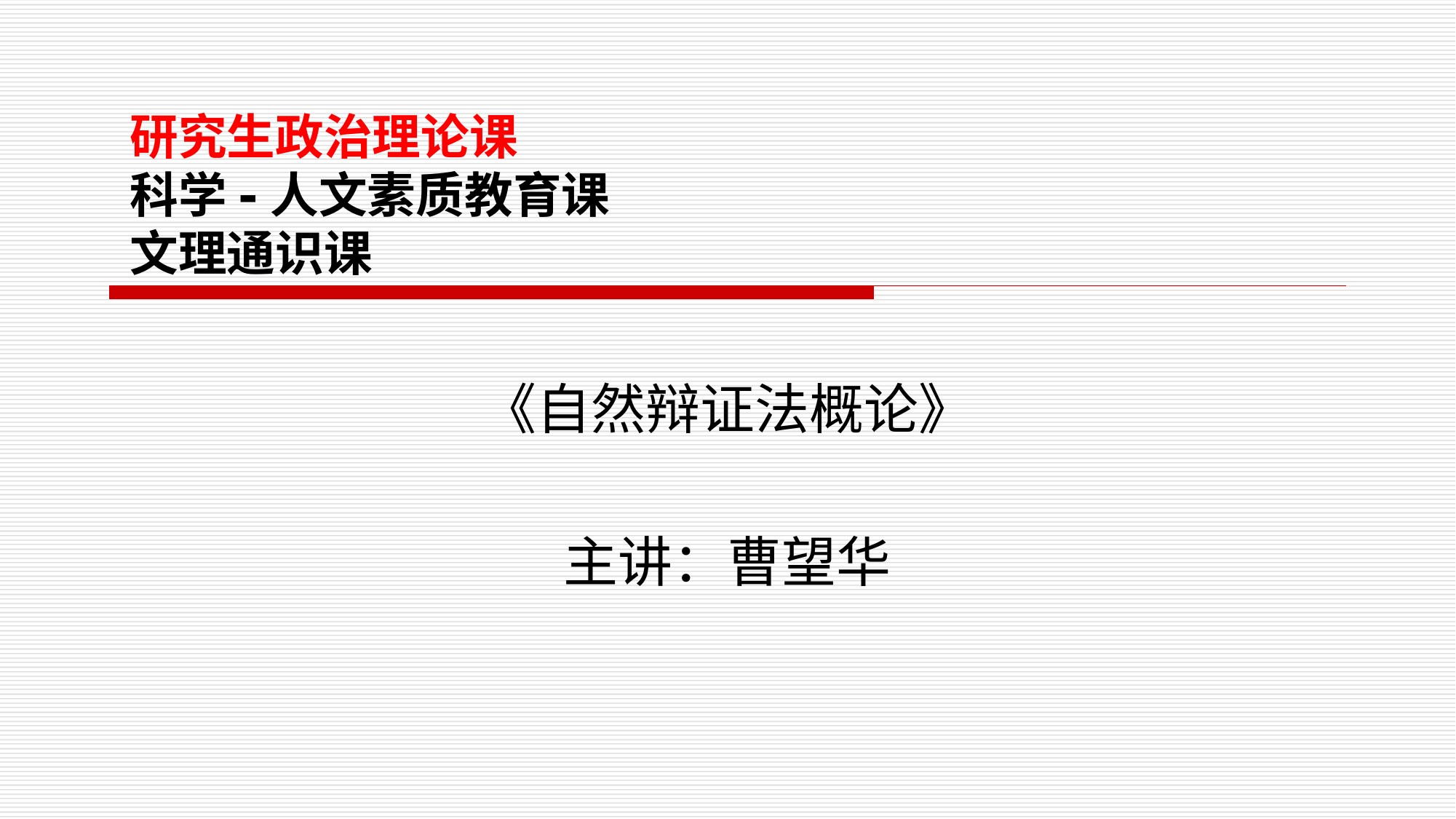

# 研究生政治理论课 科学-人文素质教育课 文理通识课
《自然辩证法概论》

主讲：曹望华